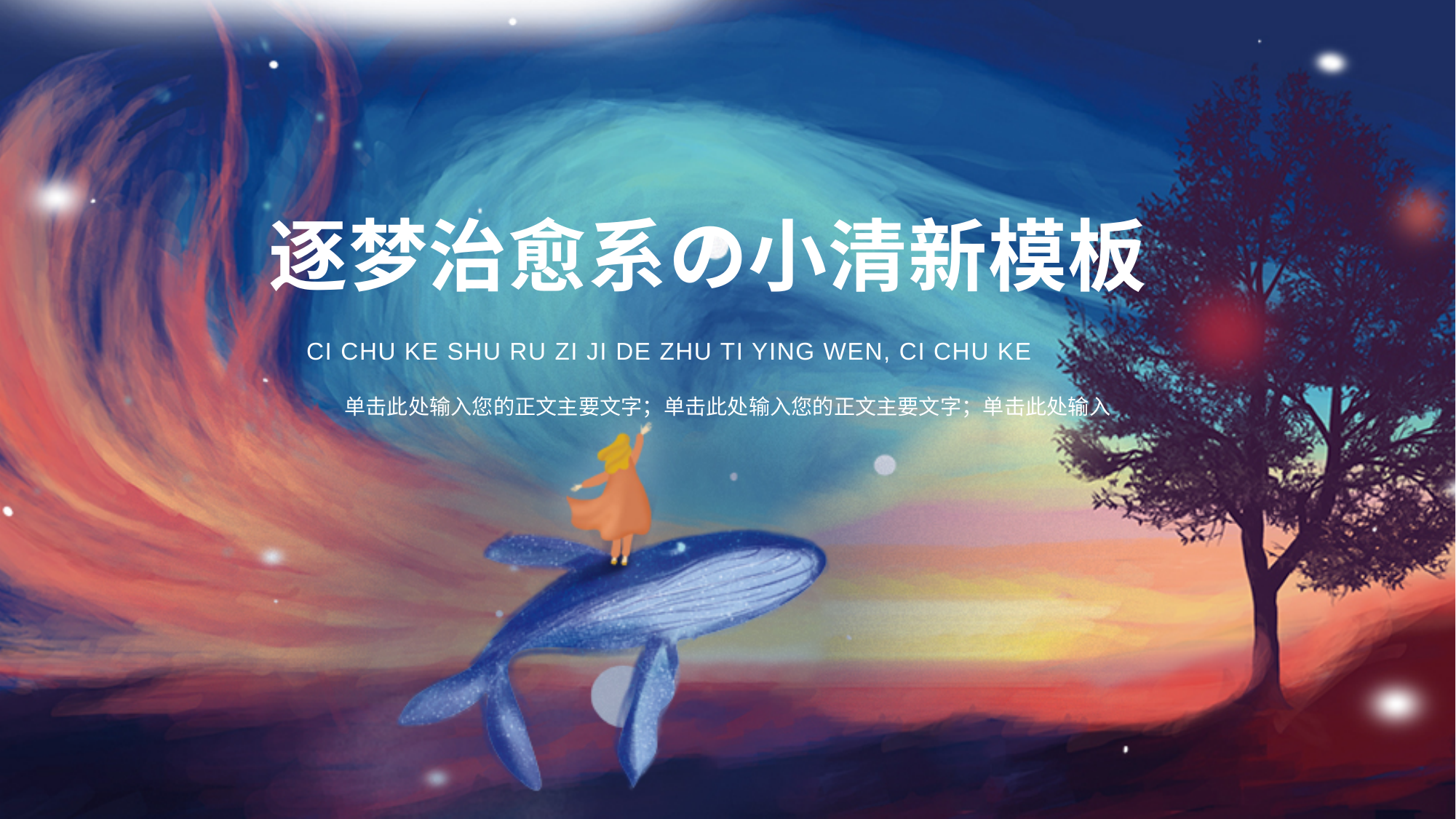

逐梦治愈系の小清新模板
CI CHU KE SHU RU ZI JI DE ZHU TI YING WEN, CI CHU KE
单击此处输入您的正文主要文字；单击此处输入您的正文主要文字；单击此处输入